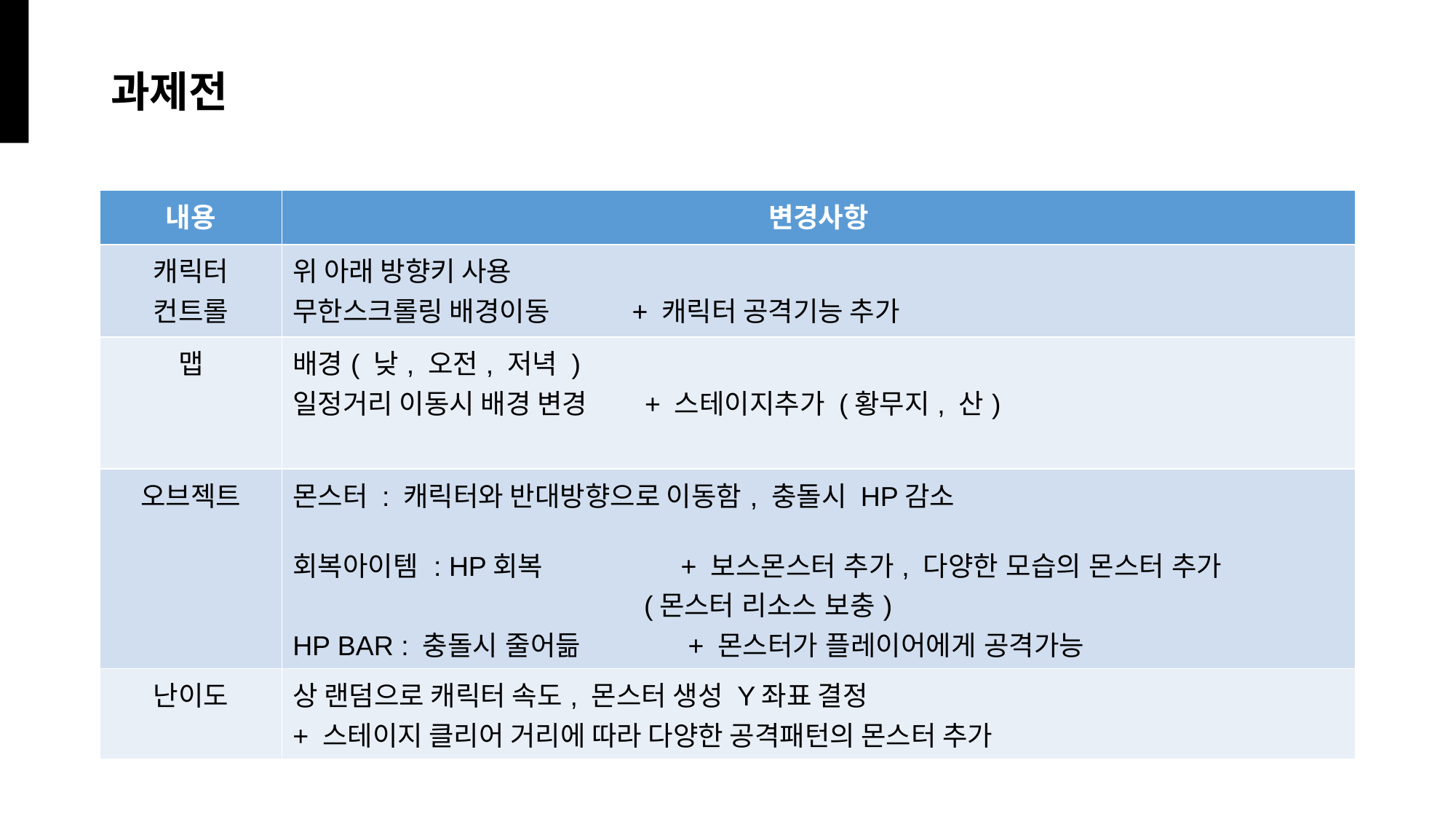

# 과제전
| 내용 | 변경사항 |
| --- | --- |
| 캐릭터 컨트롤 | 위 아래 방향키 사용 무한스크롤링 배경이동 + 캐릭터 공격기능 추가 |
| 맵 | 배경( 낮, 오전, 저녁 ) 일정거리 이동시 배경 변경 + 스테이지추가 (황무지, 산) |
| 오브젝트 | 몬스터 : 캐릭터와 반대방향으로 이동함, 충돌시 HP감소 회복아이템 : HP회복 + 보스몬스터 추가, 다양한 모습의 몬스터 추가 (몬스터 리소스 보충) HP BAR : 충돌시 줄어듦 + 몬스터가 플레이어에게 공격가능 |
| 난이도 | 상 랜덤으로 캐릭터 속도, 몬스터 생성 Y좌표 결정 + 스테이지 클리어 거리에 따라 다양한 공격패턴의 몬스터 추가 |